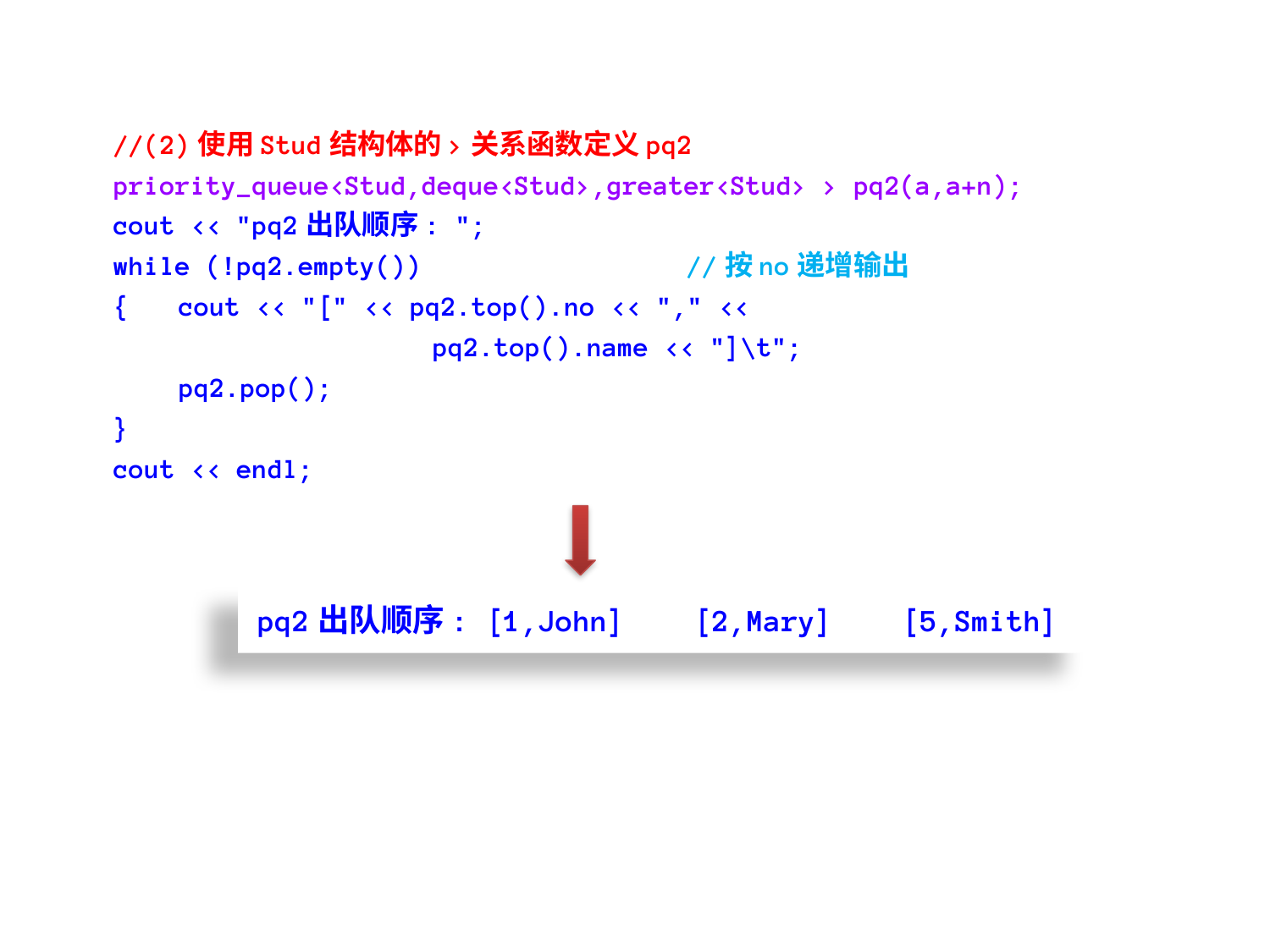

//(2)使用Stud结构体的>关系函数定义pq2
    priority_queue<Stud,deque<Stud>,greater<Stud> > pq2(a,a+n);
    cout << "pq2出队顺序: ";
    while (!pq2.empty())			//按no递增输出
    {	cout << "[" << pq2.top().no << "," <<
			pq2.top().name << "]\t";
	pq2.pop();
    }
    cout << endl;

pq2出队顺序: [1,John]    [2,Mary]    [5,Smith]